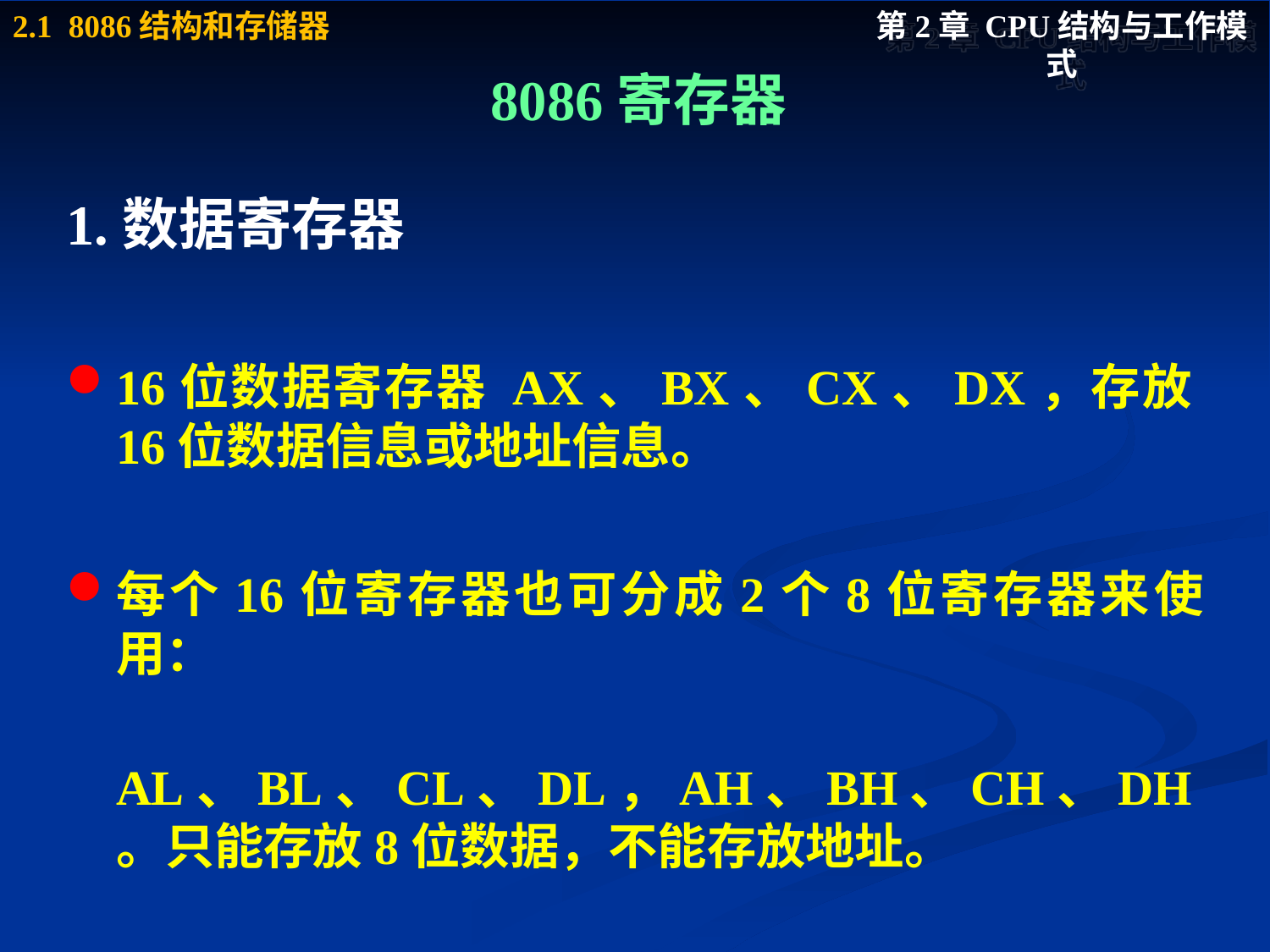

# 8086寄存器
1.数据寄存器

16位数据寄存器 AX、BX、CX、DX，存放16位数据信息或地址信息。

每个16位寄存器也可分成2个8位寄存器来使用：
     AL、BL、CL、DL，AH、BH、CH、DH。只能存放8位数据，不能存放地址。